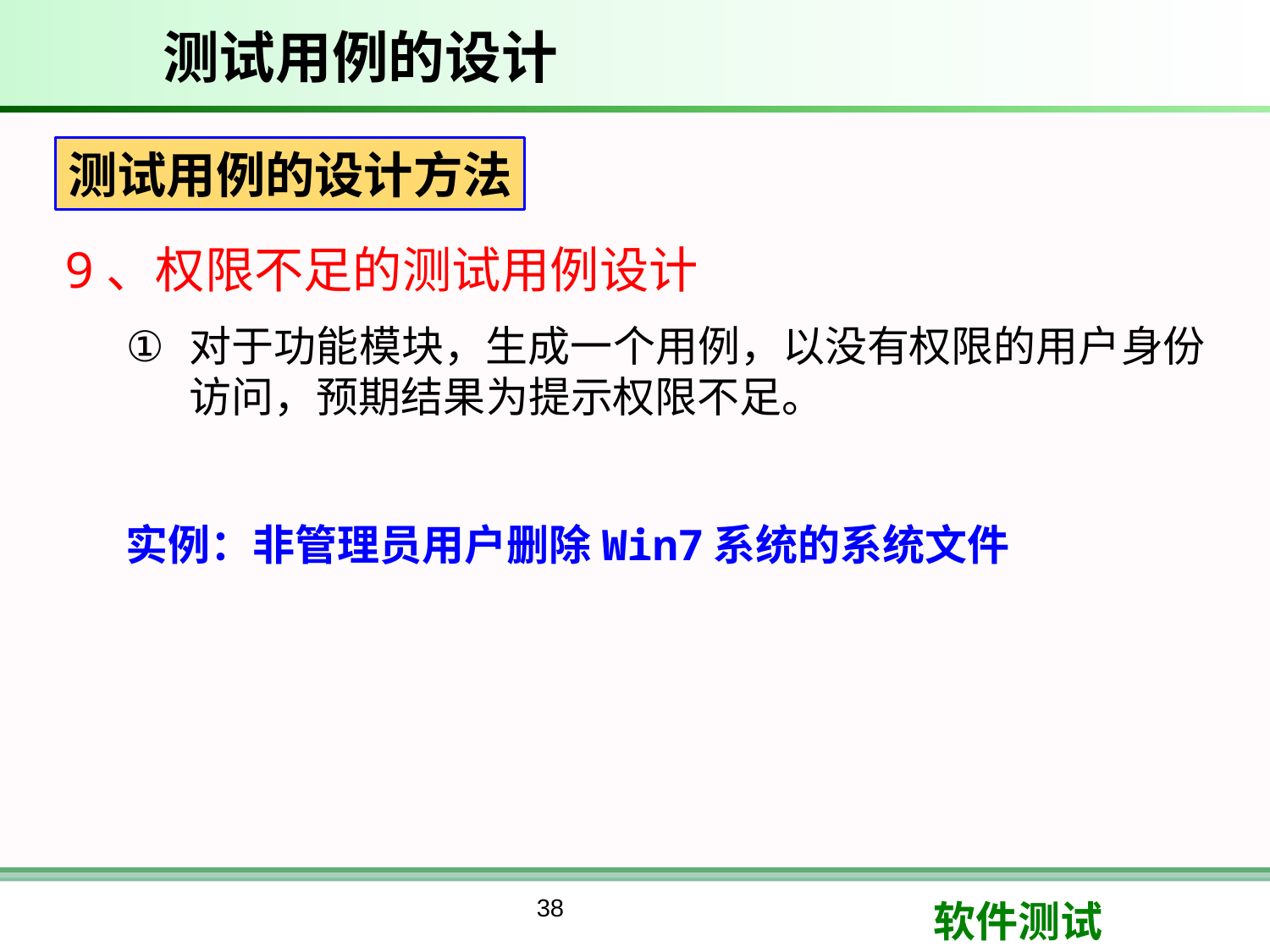

# 测试用例的设计
测试用例的设计方法
9、权限不足的测试用例设计
对于功能模块，生成一个用例，以没有权限的用户身份访问，预期结果为提示权限不足。

实例：非管理员用户删除Win7系统的系统文件

38